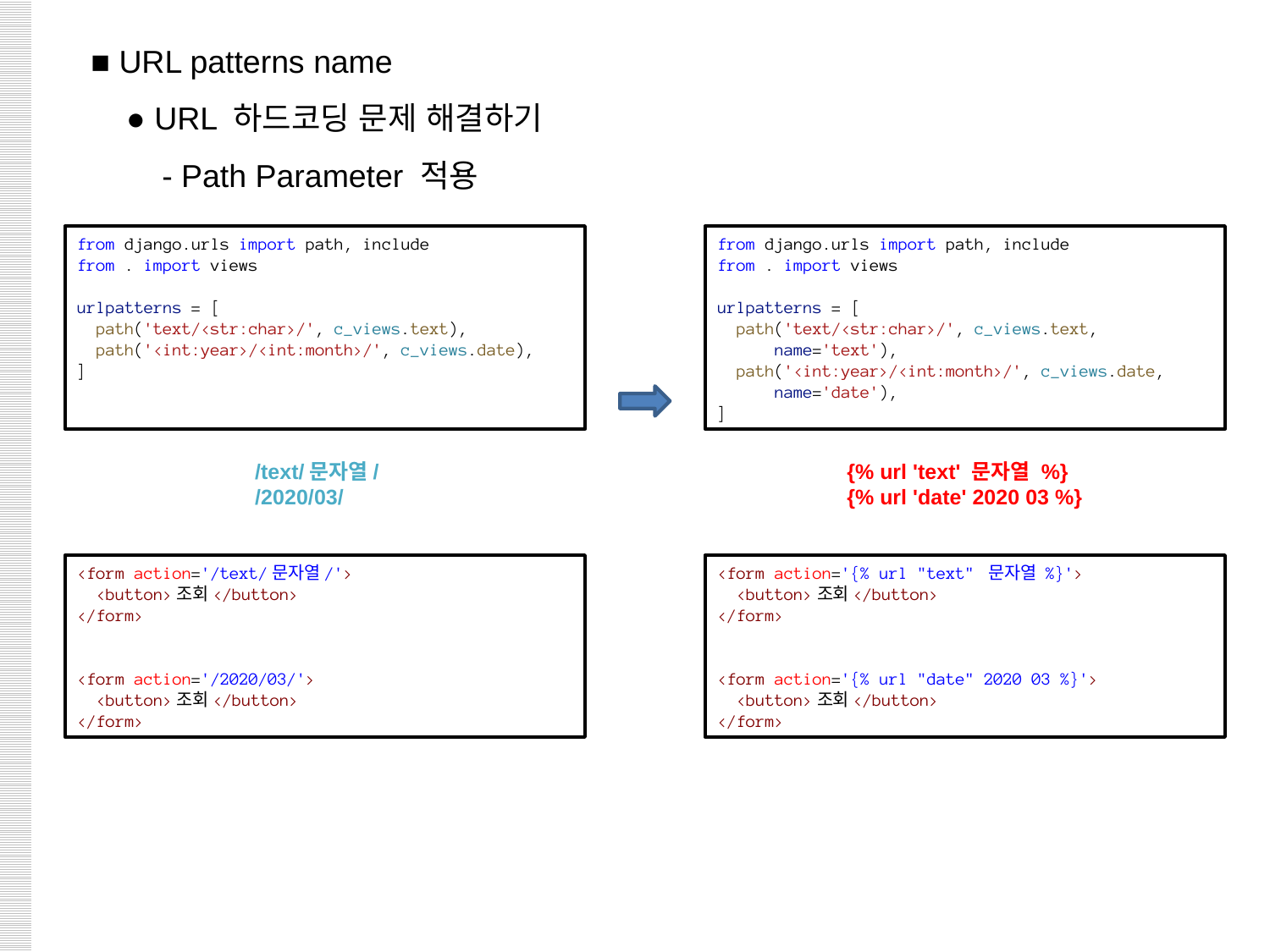

■ URL patterns name
    ● URL 하드코딩 문제 해결하기
        - Path Parameter 적용
from django.urls import path, include
from . import views
urlpatterns = [
  path('text/<str:char>/', c_views.text),
  path('<int:year>/<int:month>/', c_views.date),
]

from django.urls import path, include
from . import views
urlpatterns = [
  path('text/<str:char>/', c_views.text,
      name='text'),
  path('<int:year>/<int:month>/', c_views.date,
      name='date'),
]

/text/문자열/
/2020/03/
{% url 'text' 문자열 %}
{% url 'date' 2020 03 %}
<form action='/text/문자열/'>
  <button>조회</button>
</form>

<form action='/2020/03/'>
  <button>조회</button>
</form>
<form action='{% url "text" 문자열 %}'>
  <button>조회</button>
</form>

<form action='{% url "date" 2020 03 %}'>
  <button>조회</button>
</form>